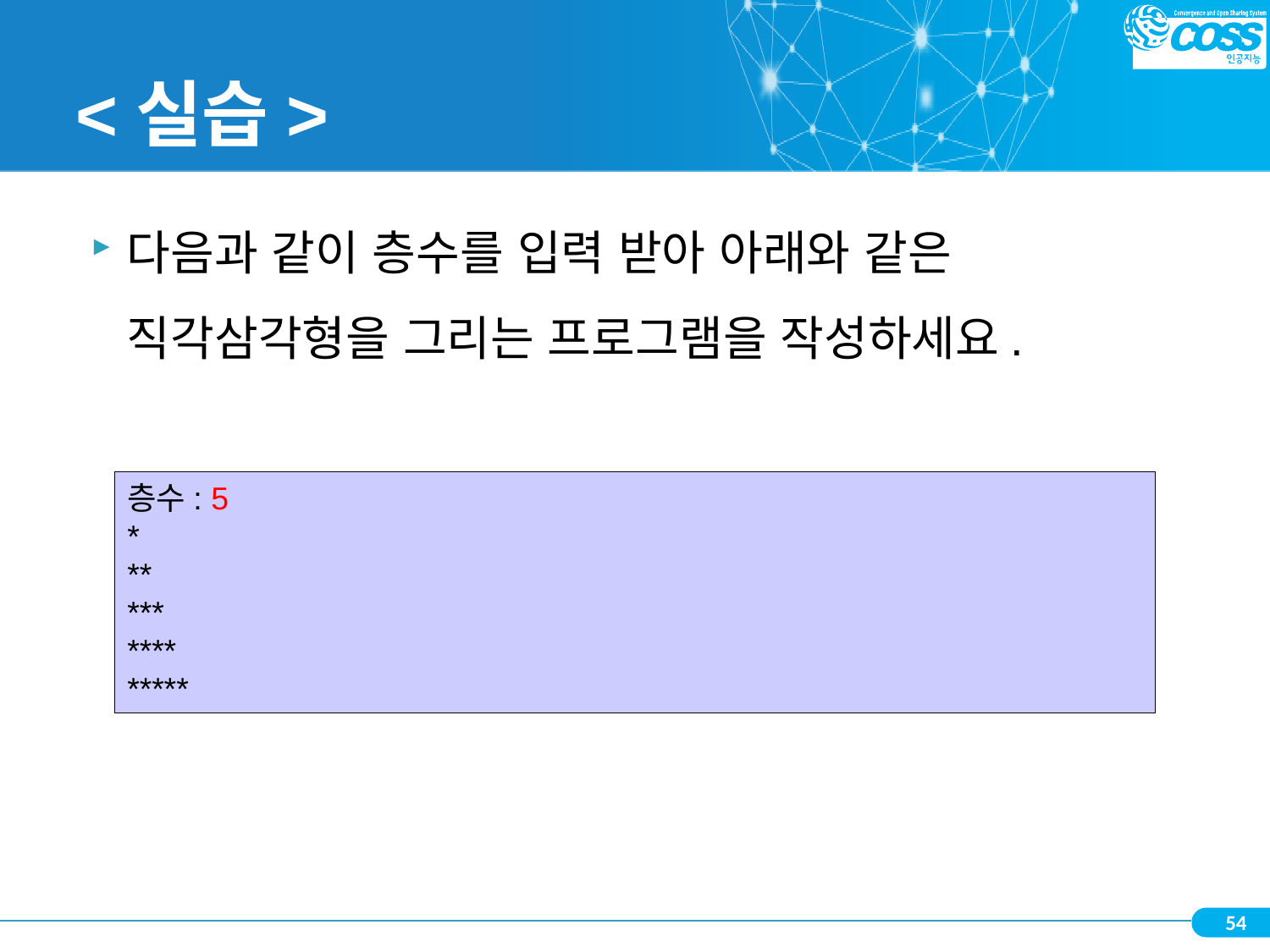

# <실습>
다음과 같이 층수를 입력 받아 아래와 같은 직각삼각형을 그리는 프로그램을 작성하세요.
층수: 5
*
**
***
****
*****